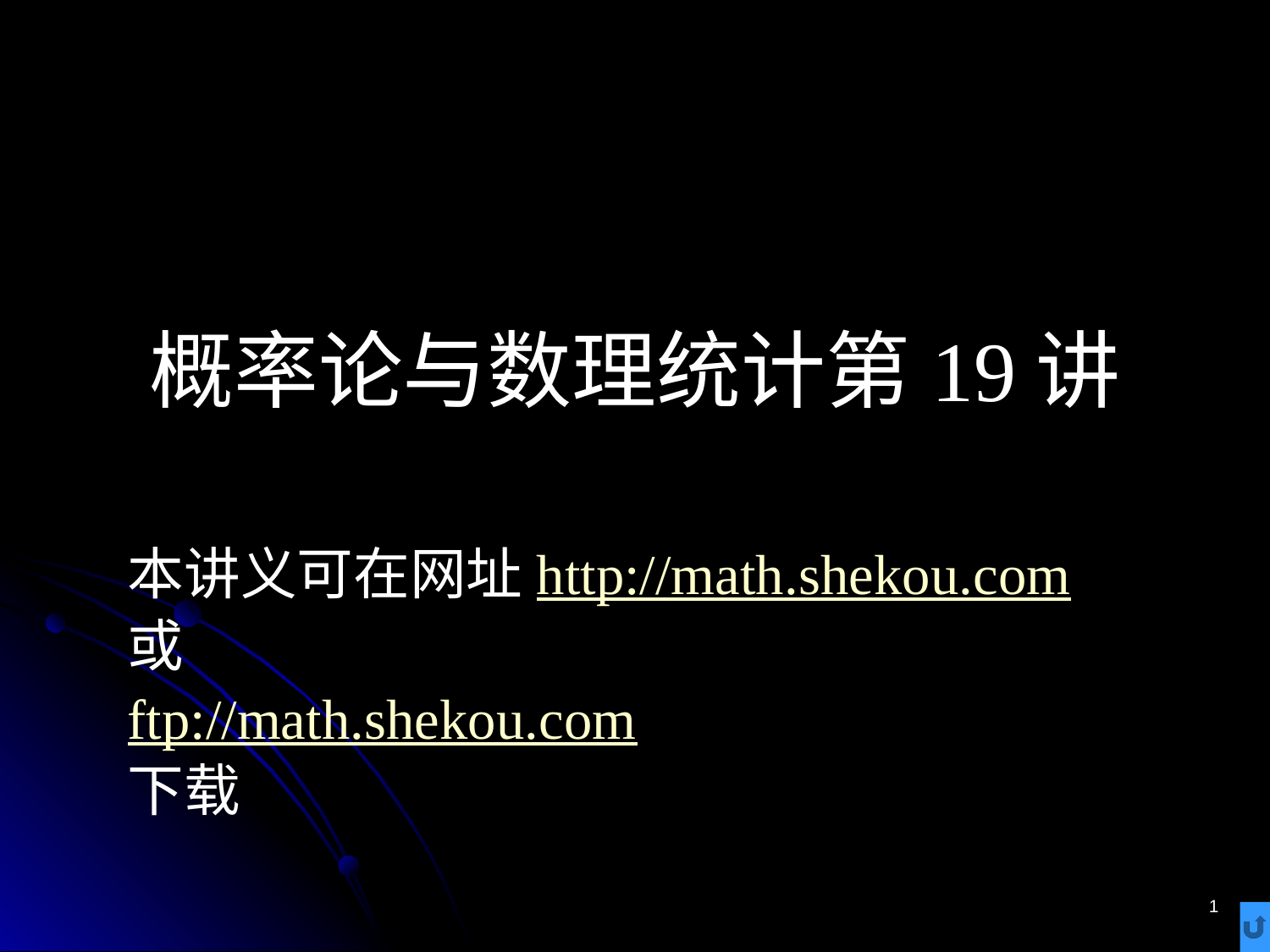

# 概率论与数理统计第19讲
本讲义可在网址http://math.shekou.com
或
ftp://math.shekou.com
下载
1